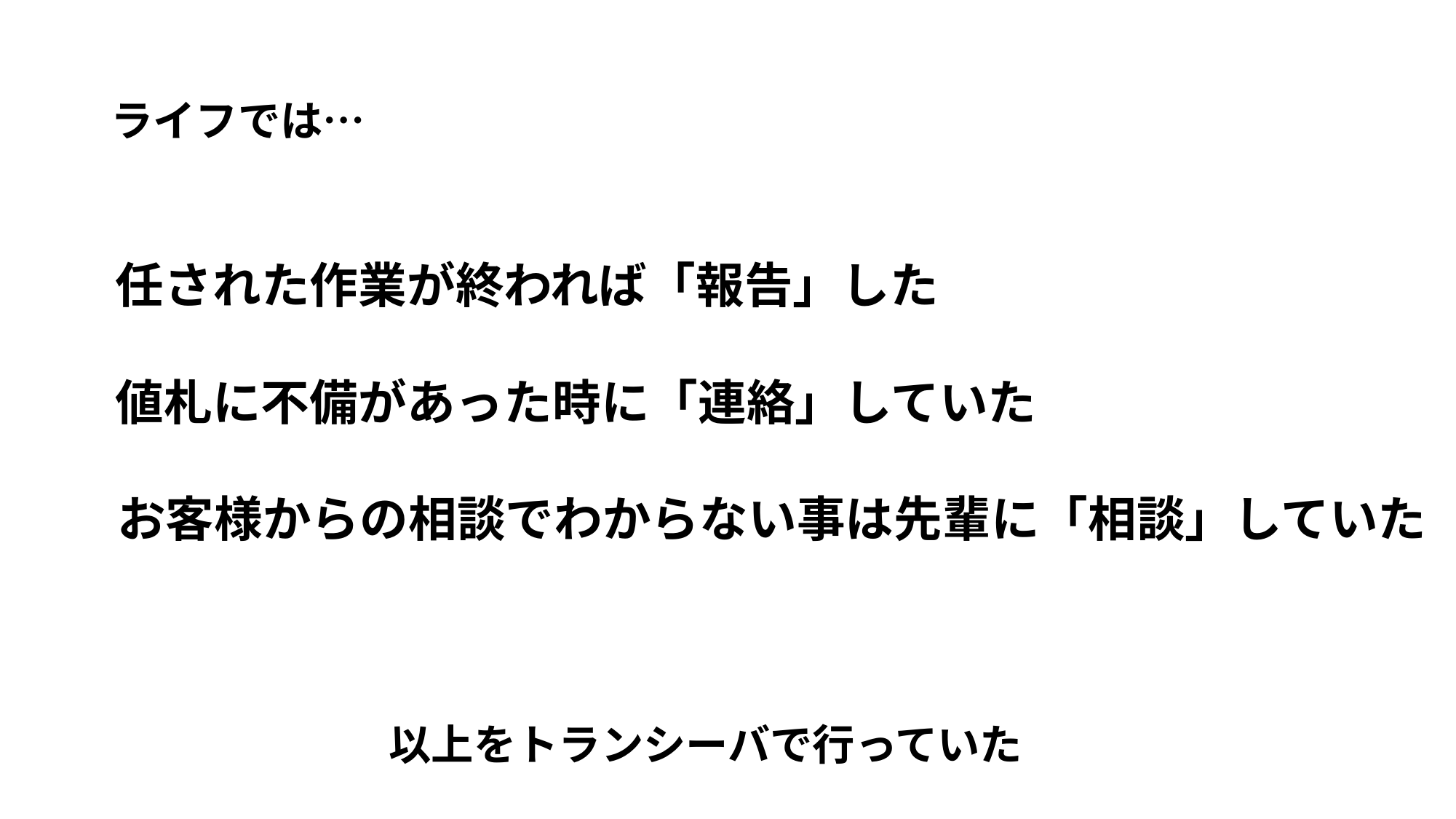

# ライフでは…
任された作業が終われば「報告」した
値札に不備があった時に「連絡」していた
お客様からの相談でわからない事は先輩に「相談」していた
以上をトランシーバで行っていた